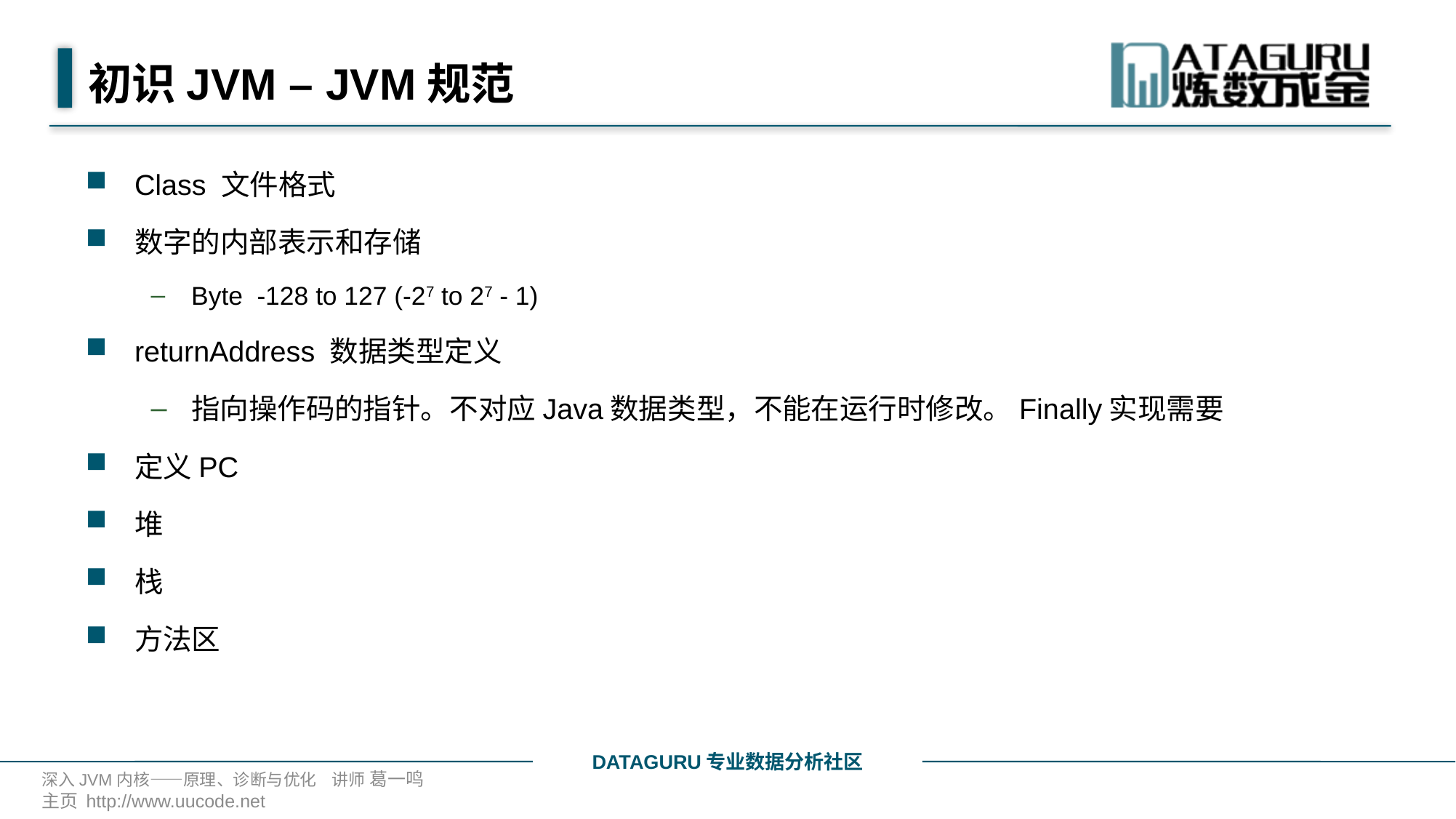

# 初识JVM – JVM规范
Class 文件格式
数字的内部表示和存储
Byte  -128 to 127 (-27 to 27 - 1)
returnAddress 数据类型定义
指向操作码的指针。不对应Java数据类型，不能在运行时修改。Finally实现需要
定义PC
堆
栈
方法区